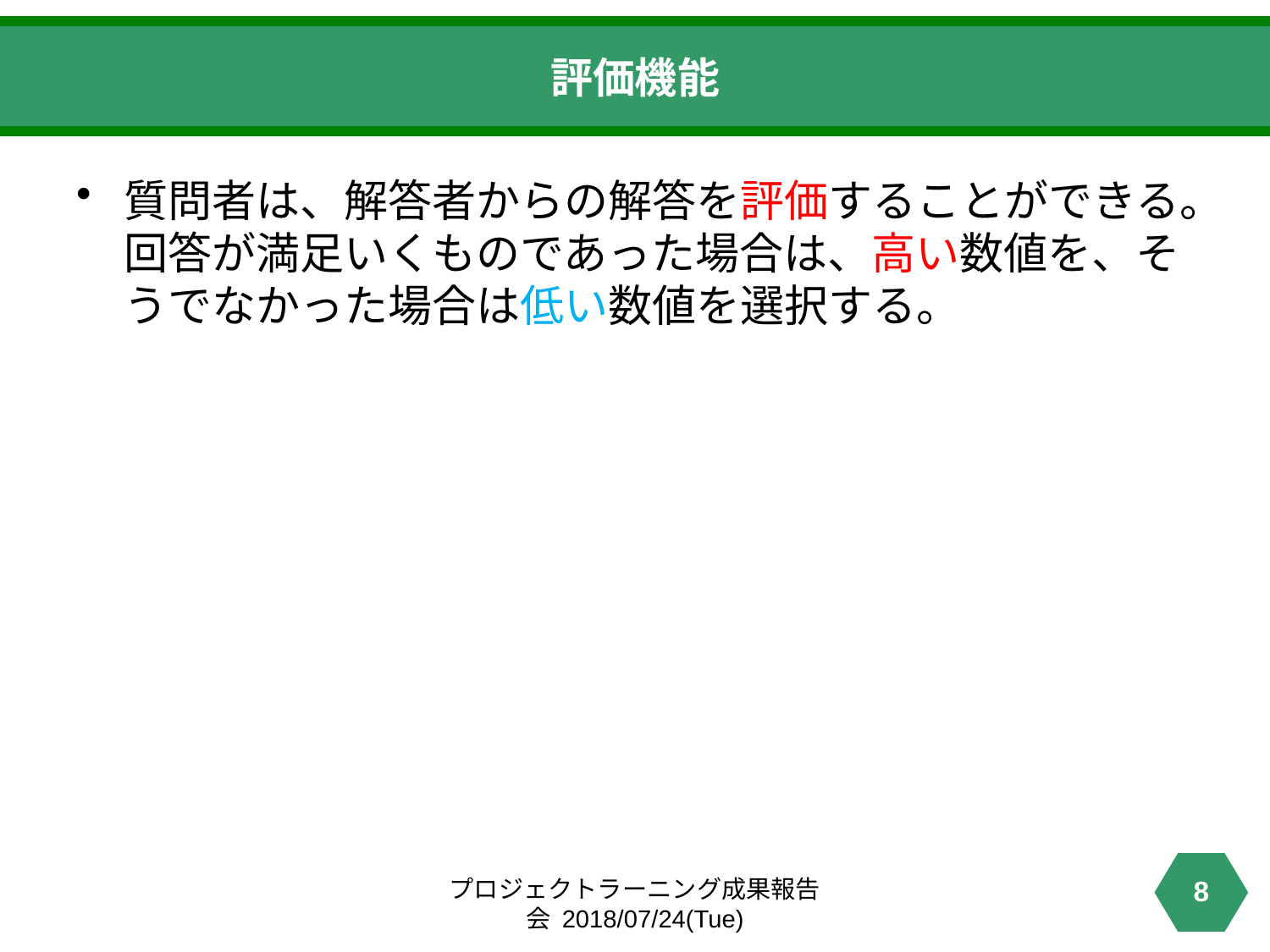

# 評価機能
質問者は、解答者からの解答を評価することができる。回答が満足いくものであった場合は、高い数値を、そうでなかった場合は低い数値を選択する。
プロジェクトラーニング成果報告会 2018/07/24(Tue)
8